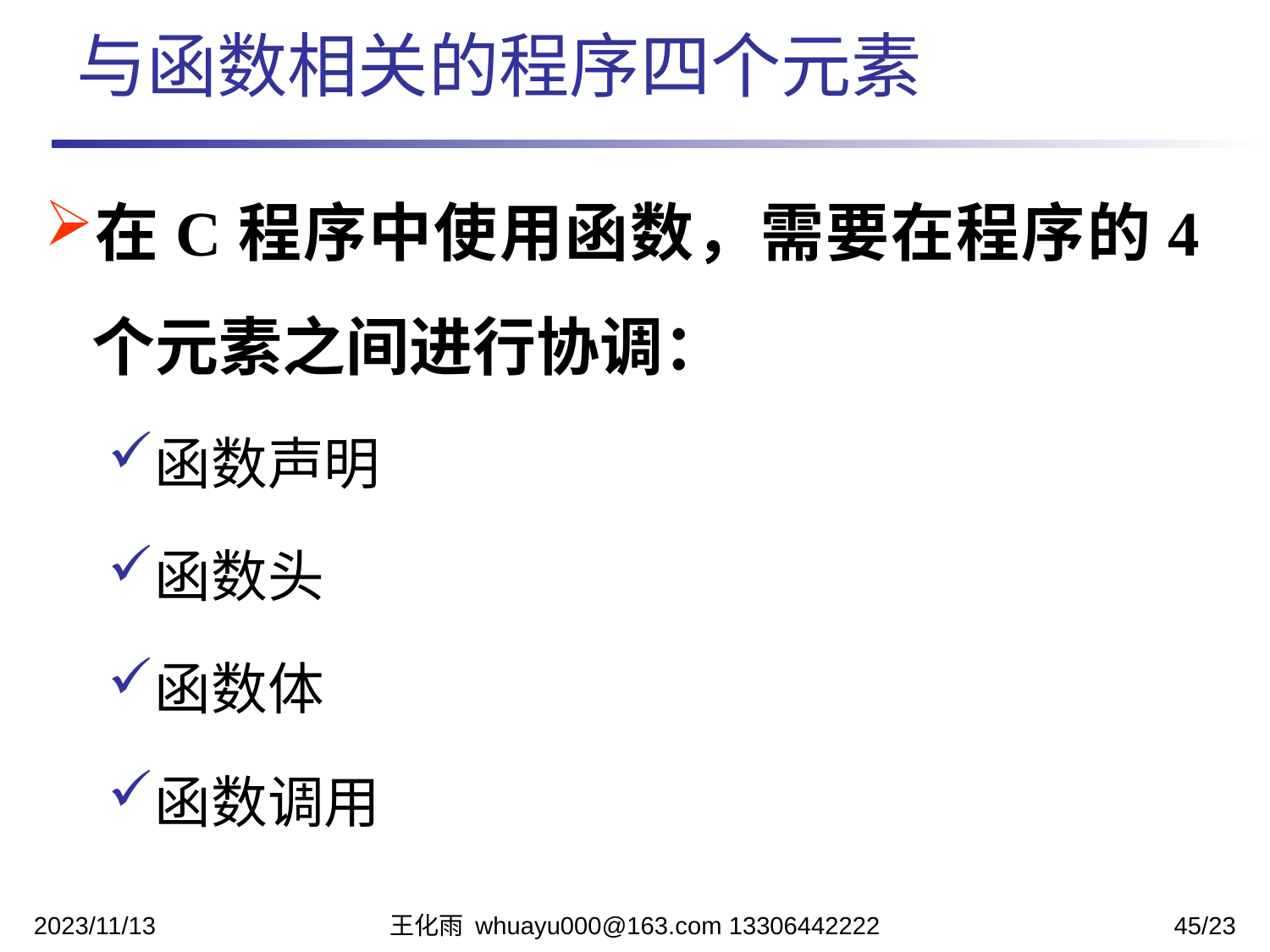

与函数相关的程序四个元素
在C程序中使用函数，需要在程序的4个元素之间进行协调：
函数声明
函数头
函数体
函数调用
2023/11/13
王化雨 whuayu000@163.com 13306442222
45/23